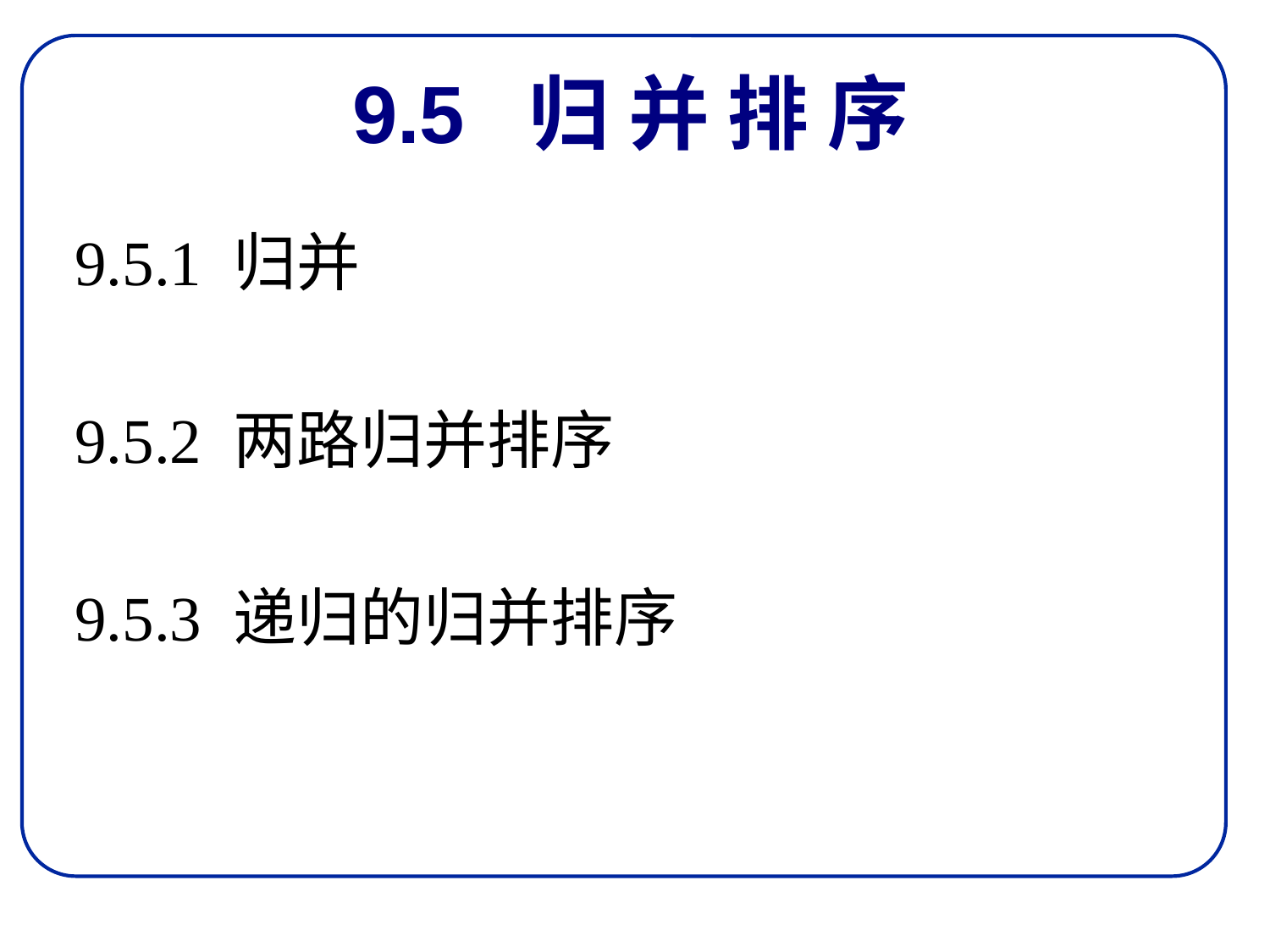

# 9.5  归 并 排 序
9.5.1 归并

9.5.2 两路归并排序

9.5.3 递归的归并排序